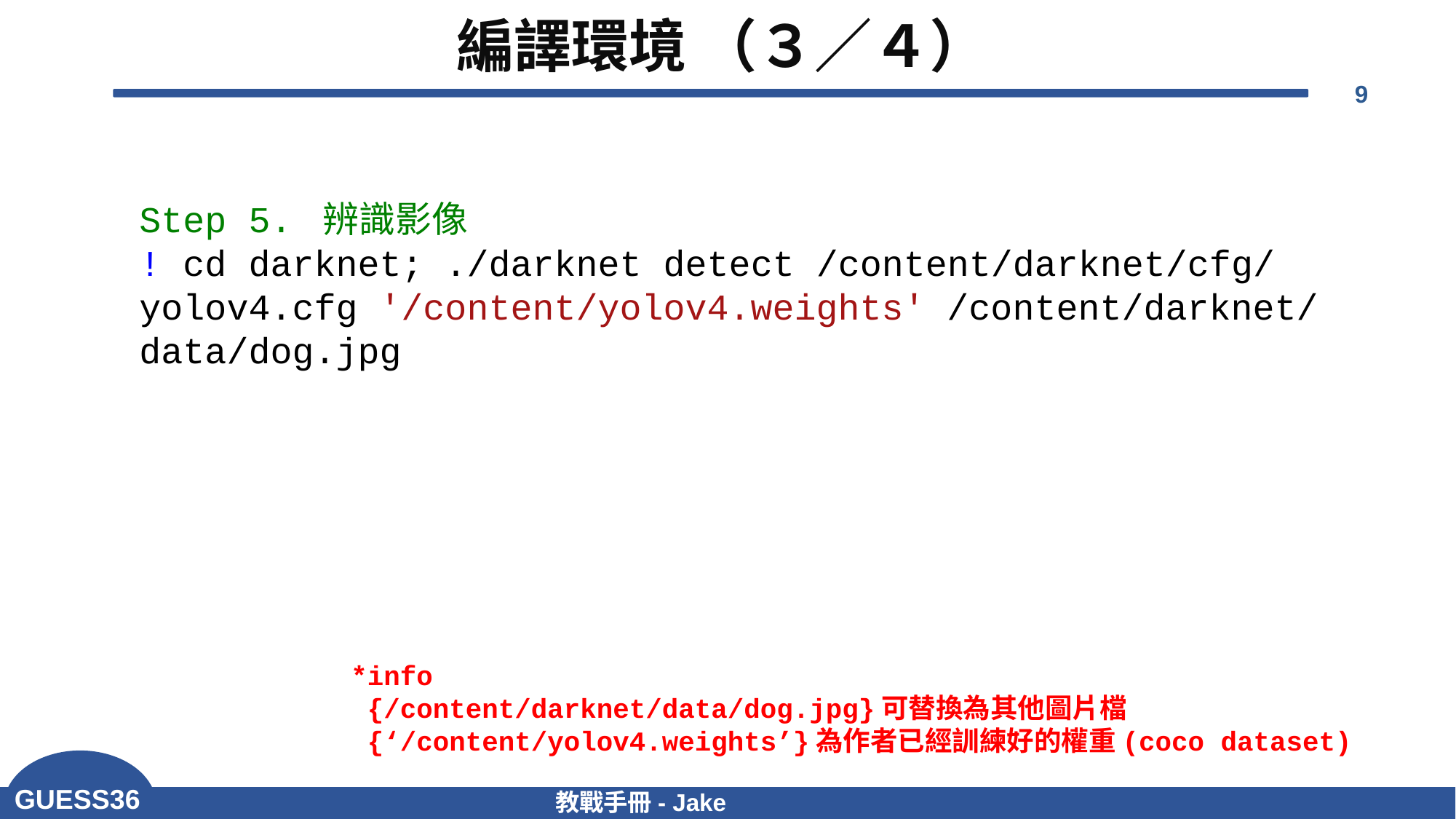

# 編譯環境 （３／４）
9
Step 5. 辨識影像
! cd darknet; ./darknet detect /content/darknet/cfg/yolov4.cfg '/content/yolov4.weights' /content/darknet/data/dog.jpg

*info
 {/content/darknet/data/dog.jpg}可替換為其他圖片檔
 {‘/content/yolov4.weights’}為作者已經訓練好的權重(coco dataset)